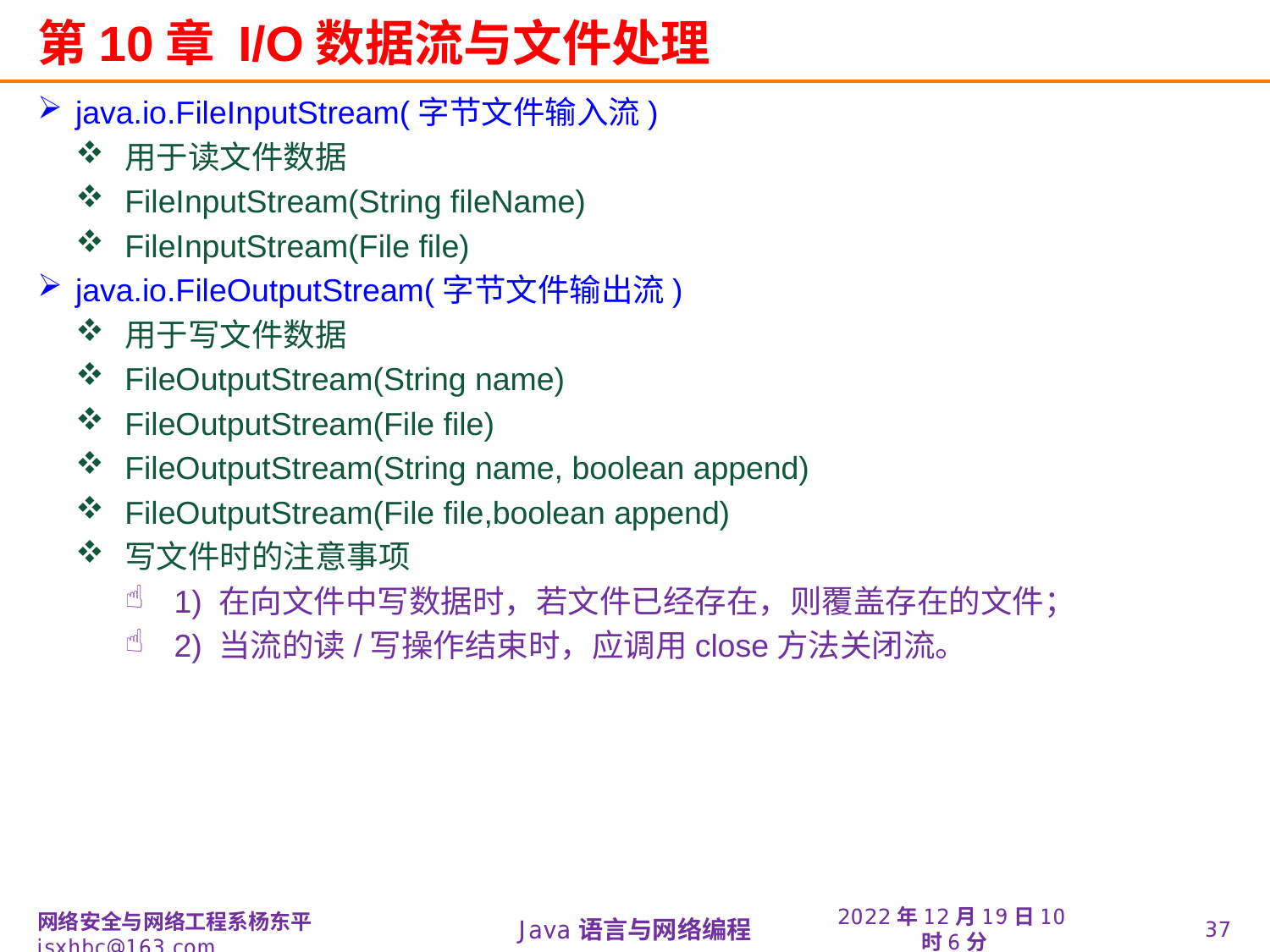

# 第10章 I/O数据流与文件处理
java.io.FileInputStream(字节文件输入流)
用于读文件数据
FileInputStream(String fileName)
FileInputStream(File file)
java.io.FileOutputStream(字节文件输出流)
用于写文件数据
FileOutputStream(String name)
FileOutputStream(File file)
FileOutputStream(String name, boolean append)
FileOutputStream(File file,boolean append)
写文件时的注意事项
1) 在向文件中写数据时，若文件已经存在，则覆盖存在的文件；
2) 当流的读/写操作结束时，应调用close方法关闭流。